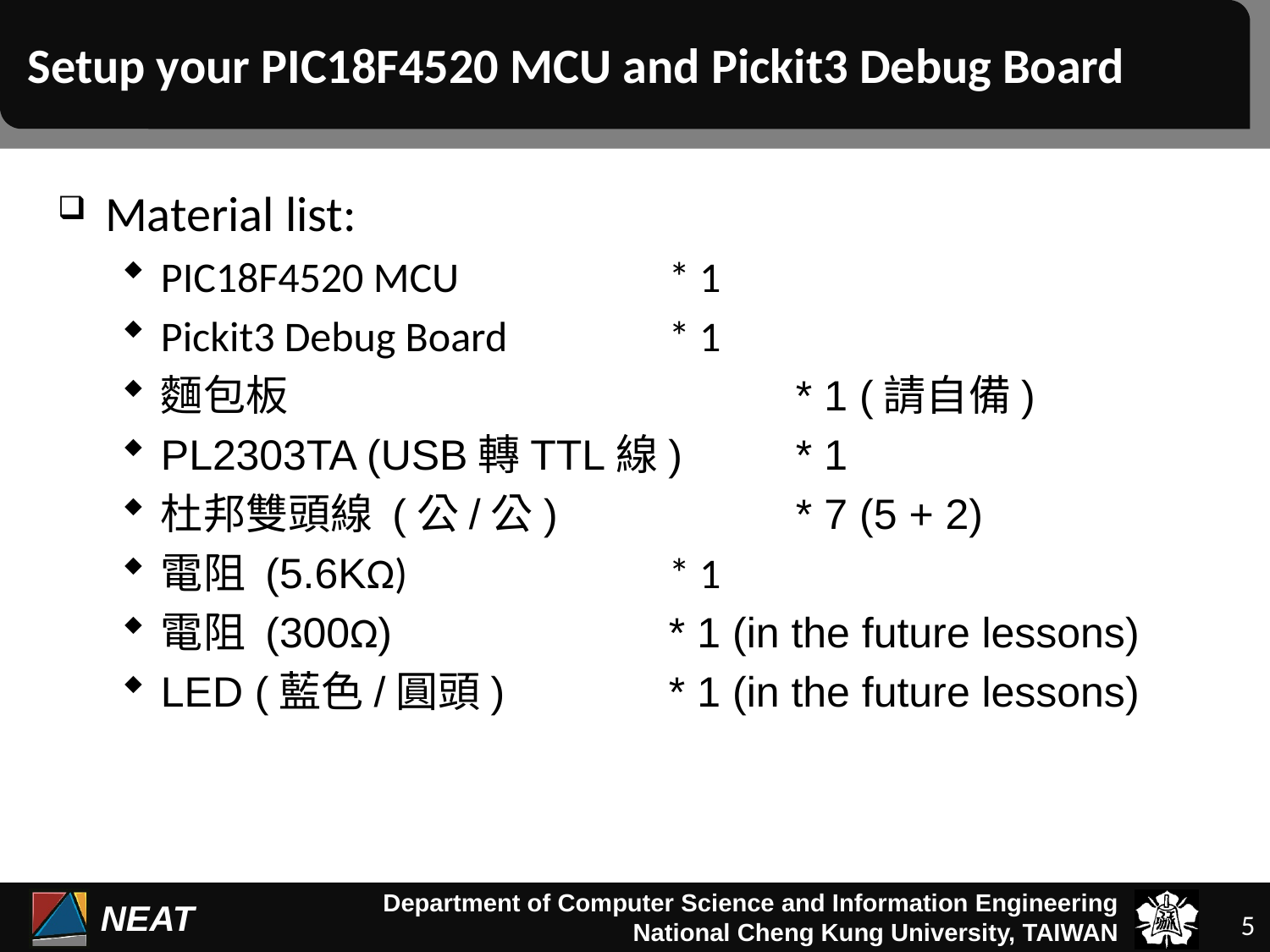

# Setup your PIC18F4520 MCU and Pickit3 Debug Board
Material list:
PIC18F4520 MCU 		* 1
Pickit3 Debug Board		* 1
麵包板 				* 1 (請自備)
PL2303TA (USB轉TTL線)	* 1
杜邦雙頭線 (公/公)		* 7 (5 + 2)
電阻 (5.6KΩ)			* 1
電阻 (300Ω)			* 1 (in the future lessons)
LED (藍色/圓頭)		* 1 (in the future lessons)